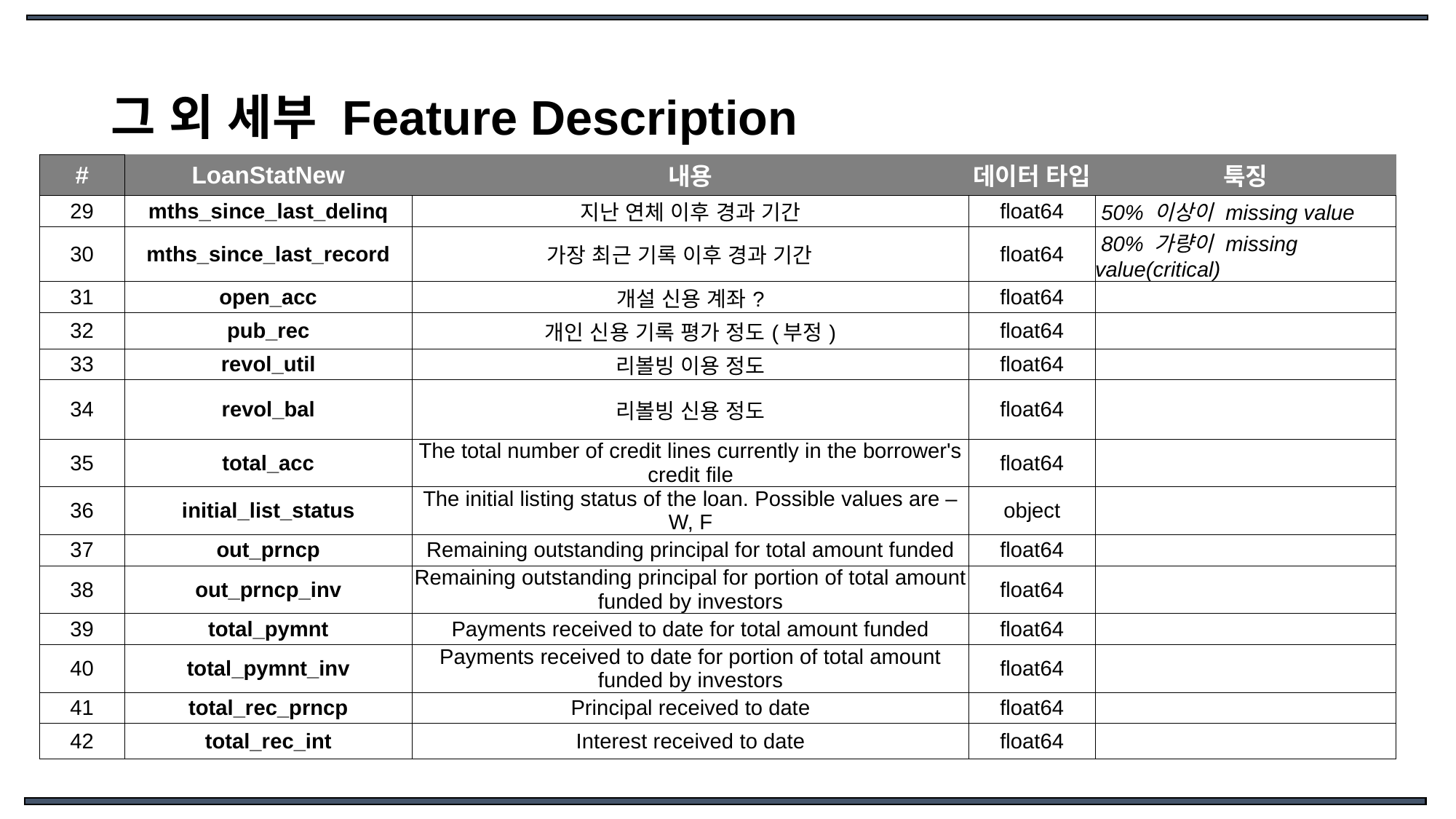

# 그 외 세부 Feature Description
| # | LoanStatNew | 내용 | 데이터 타입 | 툭징 |
| --- | --- | --- | --- | --- |
| 29 | mths\_since\_last\_delinq | 지난 연체 이후 경과 기간 | float64 | 50% 이상이 missing value |
| 30 | mths\_since\_last\_record | 가장 최근 기록 이후 경과 기간 | float64 | 80% 가량이 missing value(critical) |
| 31 | open\_acc | 개설 신용 계좌? | float64 |  |
| 32 | pub\_rec | 개인 신용 기록 평가 정도(부정) | float64 |  |
| 33 | revol\_util | 리볼빙 이용 정도 | float64 |  |
| 34 | revol\_bal | 리볼빙 신용 정도 | float64 |  |
| 35 | total\_acc | The total number of credit lines currently in the borrower's credit file | float64 |  |
| 36 | initial\_list\_status | The initial listing status of the loan. Possible values are – W, F | object |  |
| 37 | out\_prncp | Remaining outstanding principal for total amount funded | float64 |  |
| 38 | out\_prncp\_inv | Remaining outstanding principal for portion of total amount funded by investors | float64 |  |
| 39 | total\_pymnt | Payments received to date for total amount funded | float64 |  |
| 40 | total\_pymnt\_inv | Payments received to date for portion of total amount funded by investors | float64 |  |
| 41 | total\_rec\_prncp | Principal received to date | float64 |  |
| 42 | total\_rec\_int | Interest received to date | float64 |  |